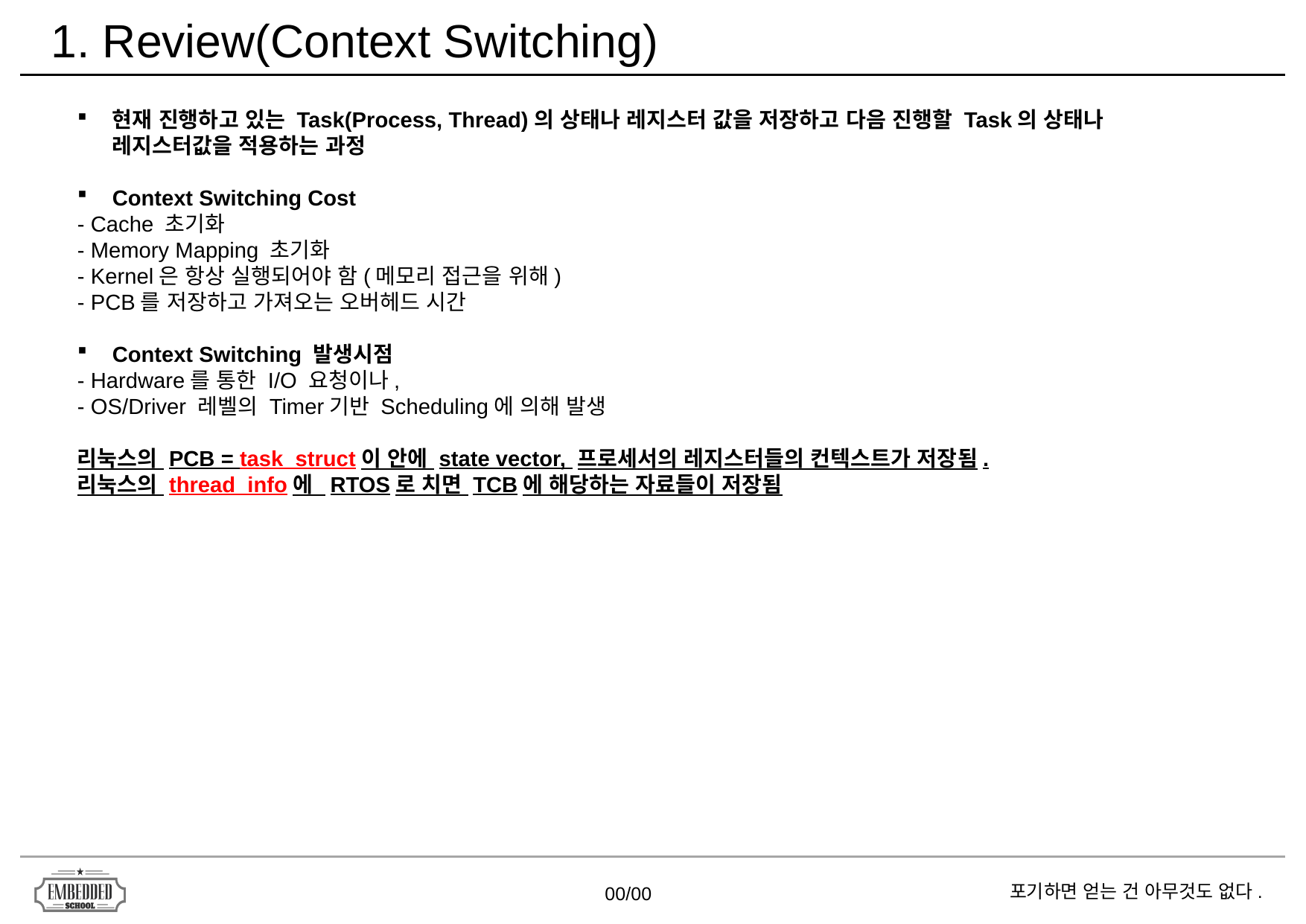

1. Review(Context Switching)
현재 진행하고 있는 Task(Process, Thread)의 상태나 레지스터 값을 저장하고 다음 진행할 Task의 상태나 레지스터값을 적용하는 과정

Context Switching Cost
- Cache 초기화
- Memory Mapping 초기화
- Kernel은 항상 실행되어야 함(메모리 접근을 위해)
- PCB를 저장하고 가져오는 오버헤드 시간

Context Switching 발생시점
- Hardware를 통한 I/O 요청이나,
- OS/Driver 레벨의 Timer기반 Scheduling에 의해 발생

리눅스의 PCB = task_struct이 안에 state vector, 프로세서의 레지스터들의 컨텍스트가 저장됨.
리눅스의 thread_info에  RTOS로 치면 TCB에 해당하는 자료들이 저장됨
00/00